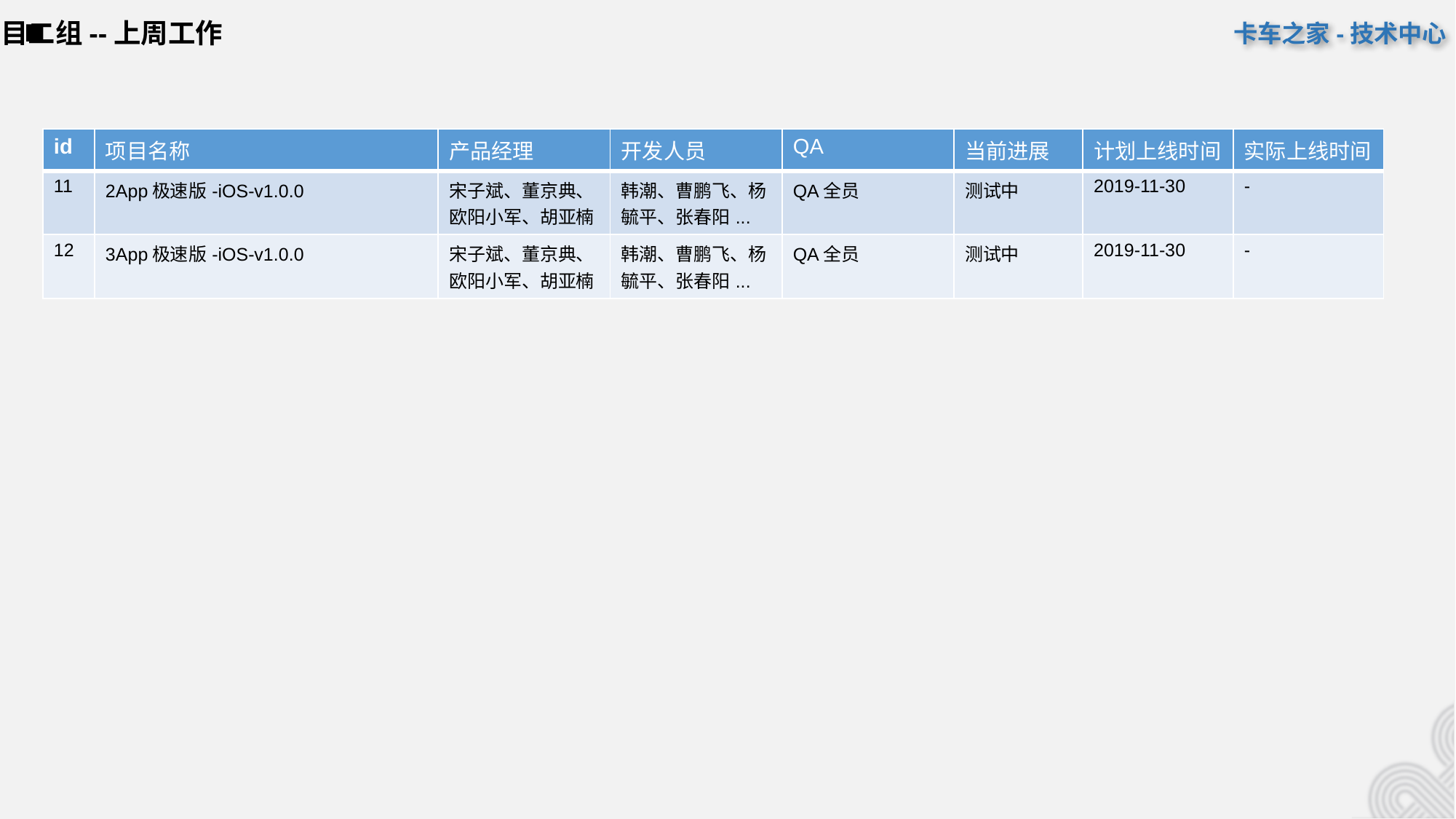

项目二组--上周工作
| id | 项目名称 | 产品经理 | 开发人员 | QA | 当前进展 | 计划上线时间 | 实际上线时间 |
| --- | --- | --- | --- | --- | --- | --- | --- |
| 11 | 2App极速版-iOS-v1.0.0 | 宋子斌、董京典、欧阳小军、胡亚楠 | 韩潮、曹鹏飞、杨毓平、张春阳... | QA全员 | 测试中 | 2019-11-30 | - |
| 12 | 3App极速版-iOS-v1.0.0 | 宋子斌、董京典、欧阳小军、胡亚楠 | 韩潮、曹鹏飞、杨毓平、张春阳... | QA全员 | 测试中 | 2019-11-30 | - |